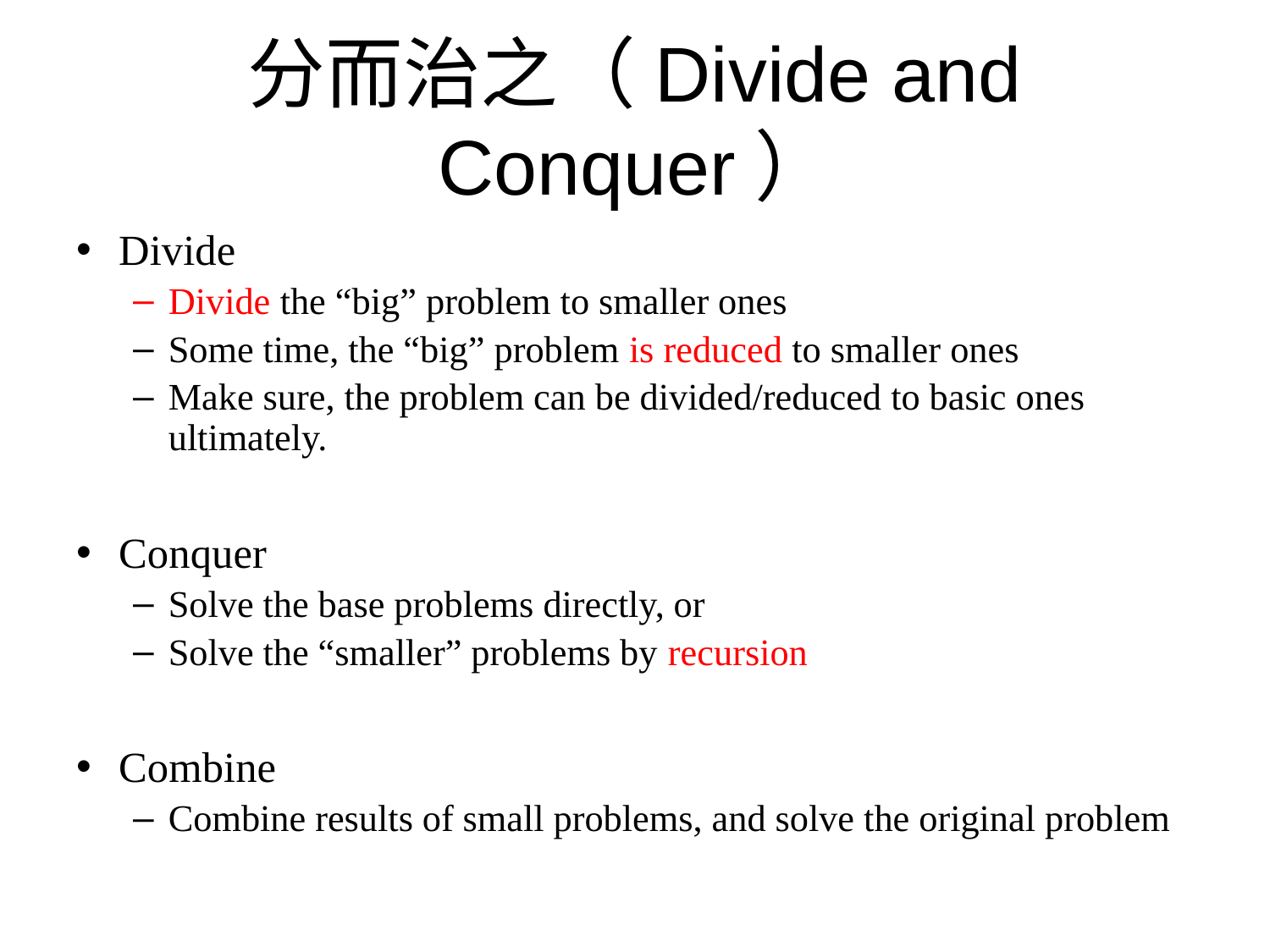

# 分而治之（Divide and Conquer）
Divide
Divide the “big” problem to smaller ones
Some time, the “big” problem is reduced to smaller ones
Make sure, the problem can be divided/reduced to basic ones ultimately.

Conquer
Solve the base problems directly, or
Solve the “smaller” problems by recursion

Combine
Combine results of small problems, and solve the original problem